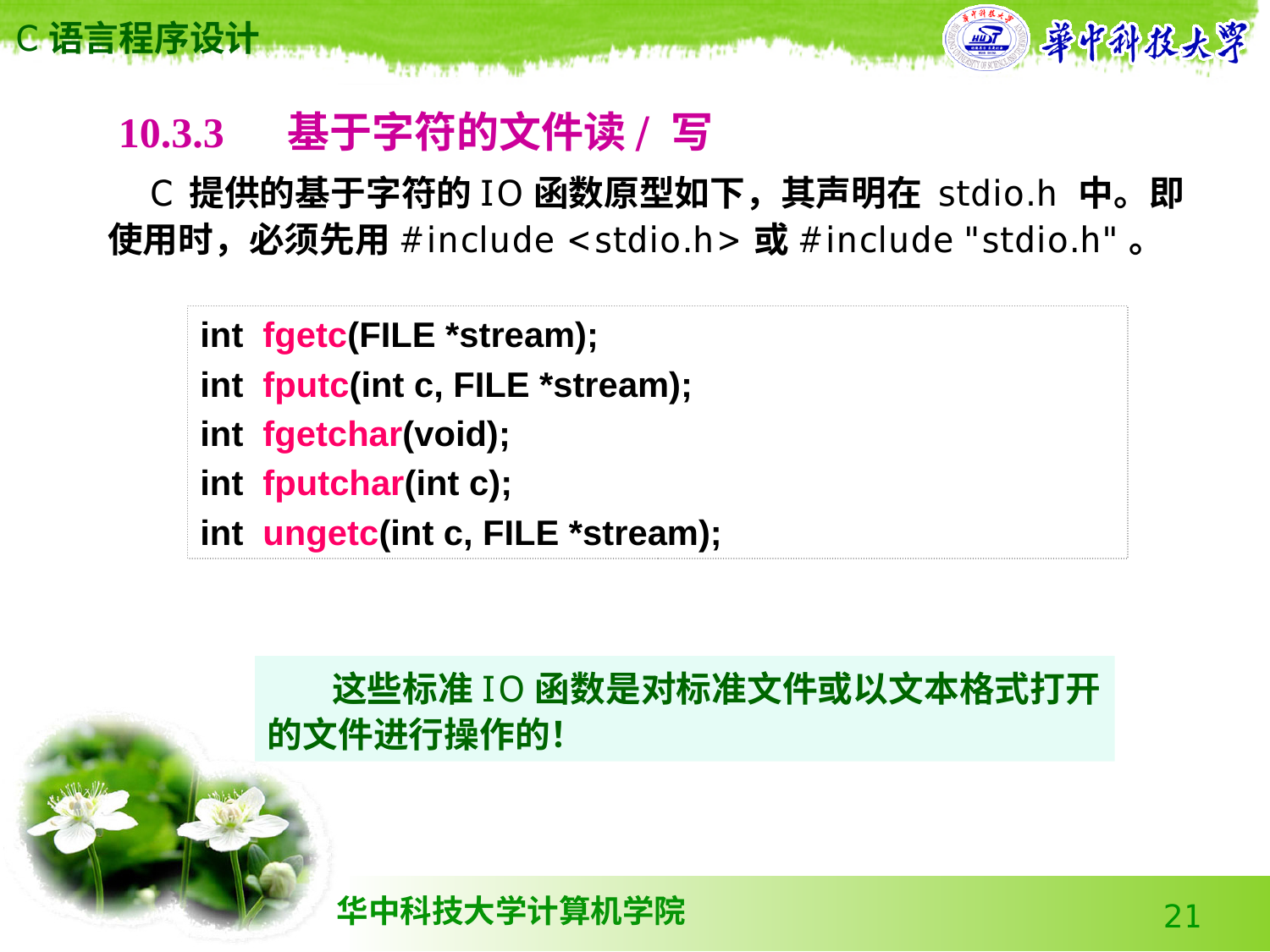

10.3.3 　基于字符的文件读/写
     C 提供的基于字符的IO函数原型如下，其声明在 stdio.h 中。即使用时，必须先用#include <stdio.h>或#include "stdio.h"。
int  fgetc(FILE *stream);
int  fputc(int c, FILE *stream);
int  fgetchar(void);
int  fputchar(int c);
int  ungetc(int c, FILE *stream);
       这些标准IO函数是对标准文件或以文本格式打开的文件进行操作的！
21